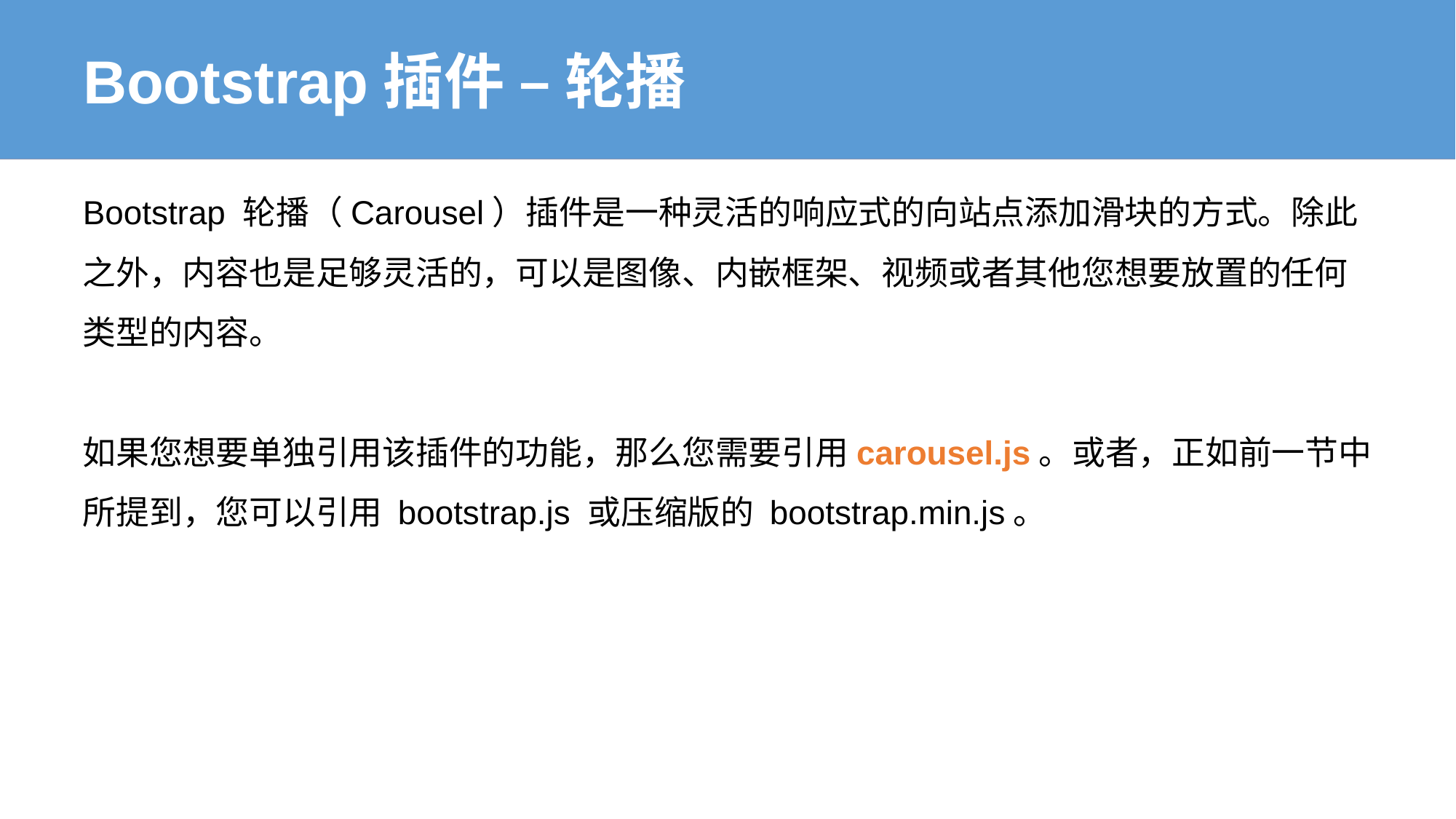

# Bootstrap插件 – 轮播
Bootstrap 轮播（Carousel）插件是一种灵活的响应式的向站点添加滑块的方式。除此之外，内容也是足够灵活的，可以是图像、内嵌框架、视频或者其他您想要放置的任何类型的内容。

如果您想要单独引用该插件的功能，那么您需要引用carousel.js。或者，正如前一节中所提到，您可以引用 bootstrap.js 或压缩版的 bootstrap.min.js。